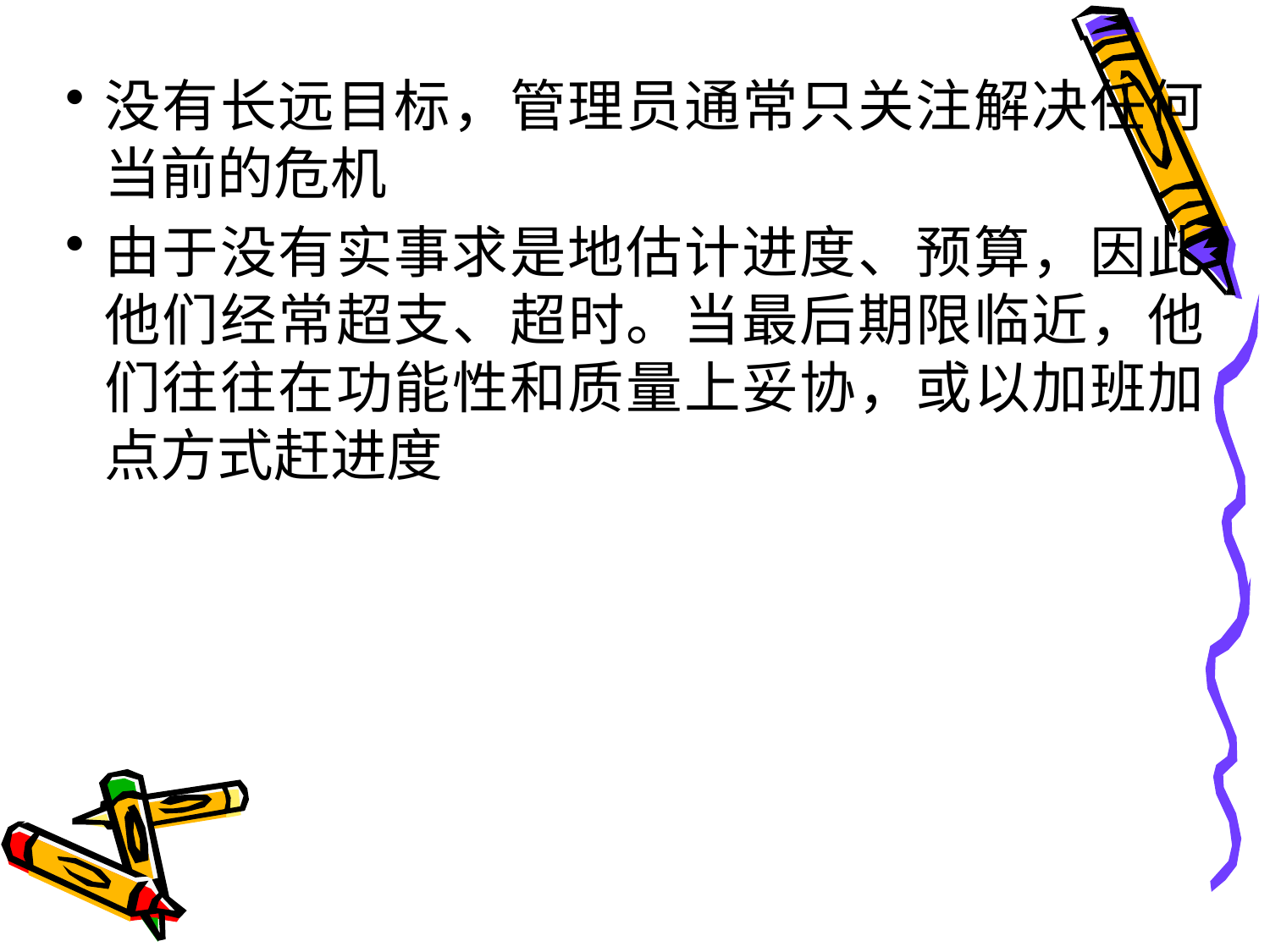

没有长远目标，管理员通常只关注解决任何当前的危机
由于没有实事求是地估计进度、预算，因此他们经常超支、超时。当最后期限临近，他们往往在功能性和质量上妥协，或以加班加点方式赶进度